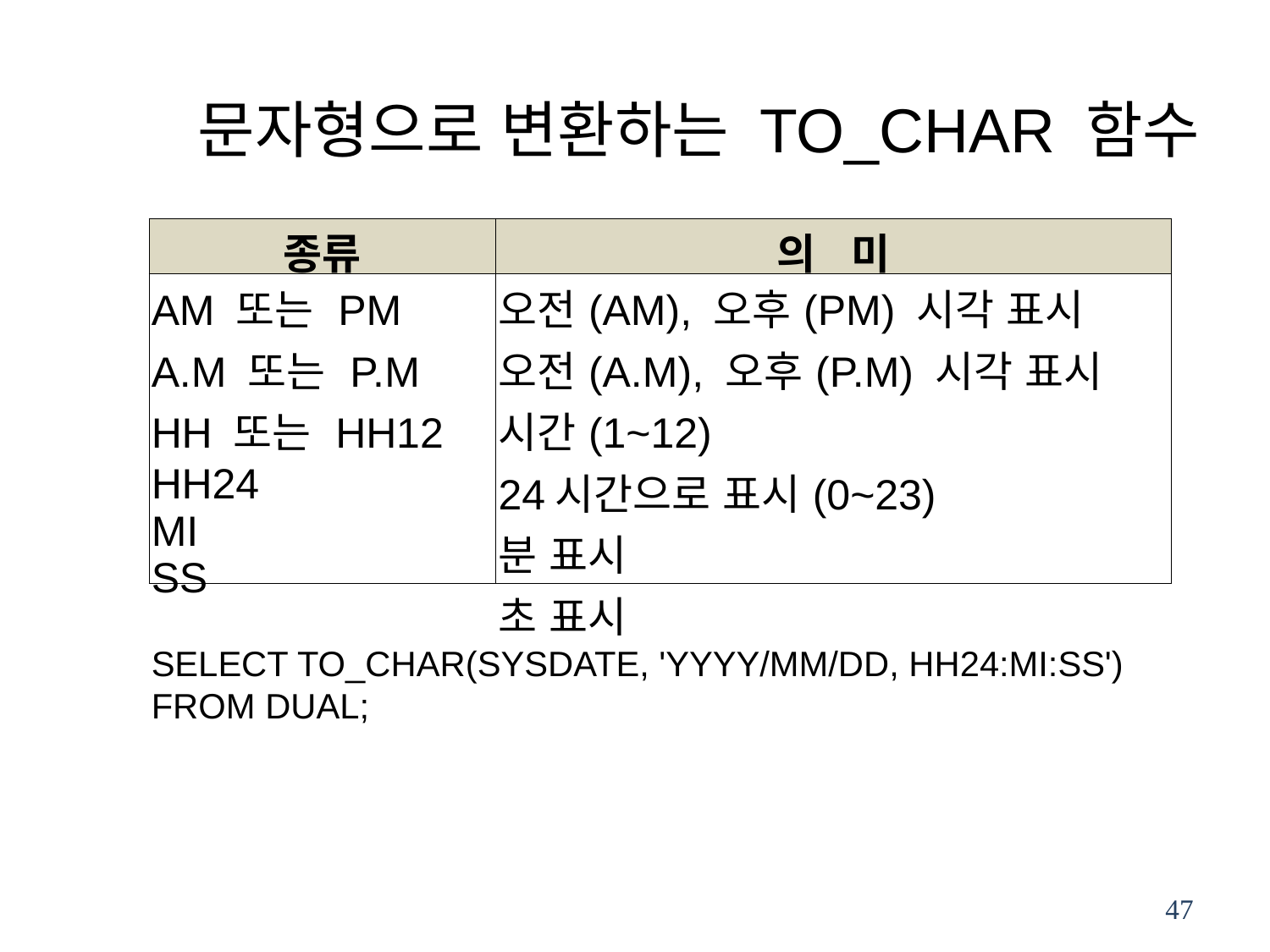

# 문자형으로 변환하는 TO_CHAR 함수

| 종류 | 의 미 |
| --- | --- |
| AM 또는 PM A.M 또는 P.M HH 또는 HH12 HH24 MI SS | 오전(AM), 오후(PM) 시각 표시 오전(A.M), 오후(P.M) 시각 표시 시간(1~12) 24시간으로 표시(0~23) 분 표시 초 표시 |
SELECT TO_CHAR(SYSDATE, 'YYYY/MM/DD, HH24:MI:SS')
FROM DUAL;
47